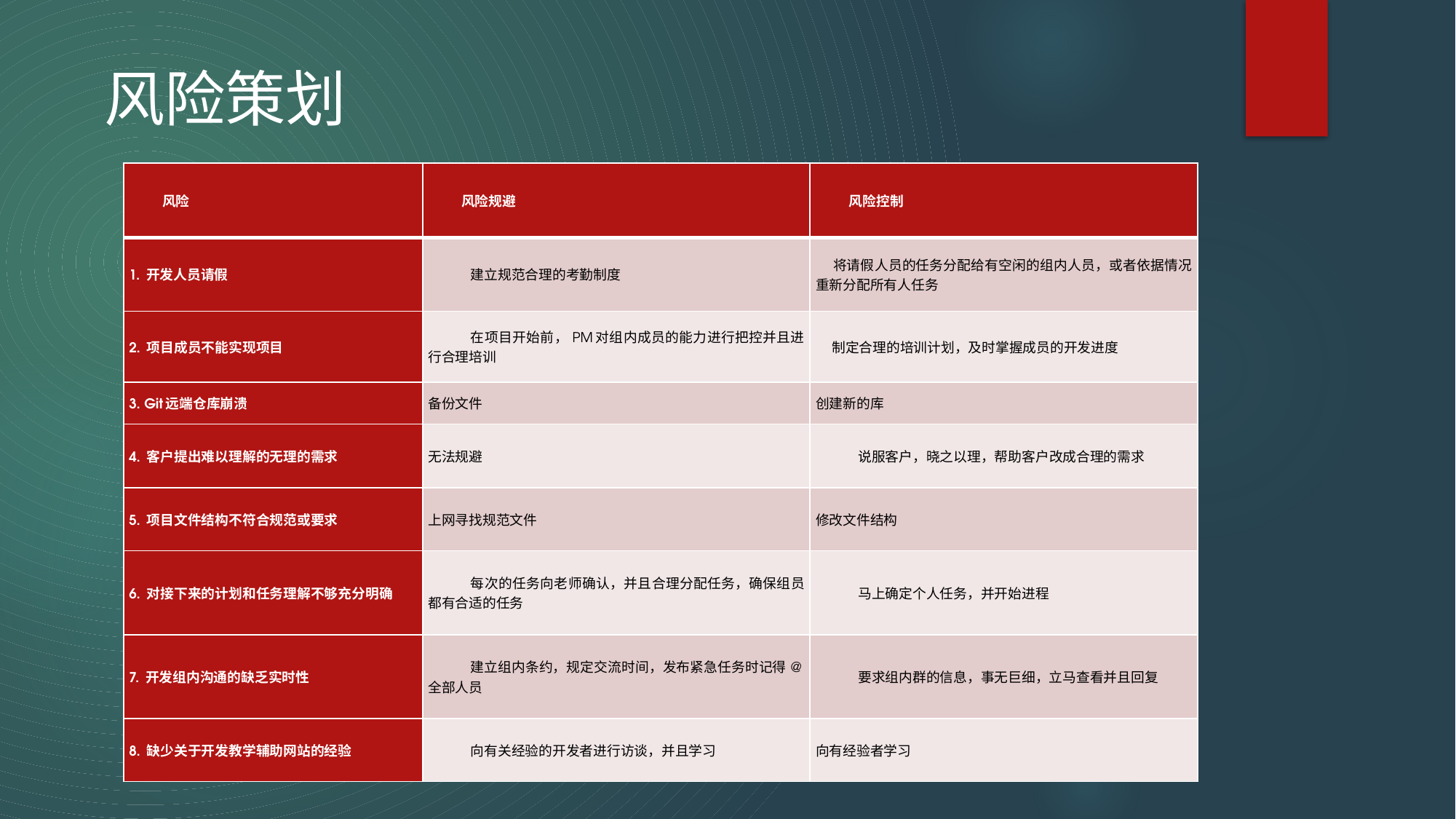

风险策划
| 风险 | 风险规避 | 风险控制 |
| --- | --- | --- |
| 1. 开发人员请假 | 建立规范合理的考勤制度 | 将请假人员的任务分配给有空闲的组内人员，或者依据情况重新分配所有人任务 |
| 2. 项目成员不能实现项目 | 在项目开始前，PM对组内成员的能力进行把控并且进行合理培训 | 制定合理的培训计划，及时掌握成员的开发进度 |
| 3. Git远端仓库崩溃 | 备份文件 | 创建新的库 |
| 4. 客户提出难以理解的无理的需求 | 无法规避 | 说服客户，晓之以理，帮助客户改成合理的需求 |
| 5. 项目文件结构不符合规范或要求 | 上网寻找规范文件 | 修改文件结构 |
| 6. 对接下来的计划和任务理解不够充分明确 | 每次的任务向老师确认，并且合理分配任务，确保组员都有合适的任务 | 马上确定个人任务，并开始进程 |
| 7. 开发组内沟通的缺乏实时性 | 建立组内条约，规定交流时间，发布紧急任务时记得@全部人员 | 要求组内群的信息，事无巨细，立马查看并且回复 |
| 8. 缺少关于开发教学辅助网站的经验 | 向有关经验的开发者进行访谈，并且学习 | 向有经验者学习 |